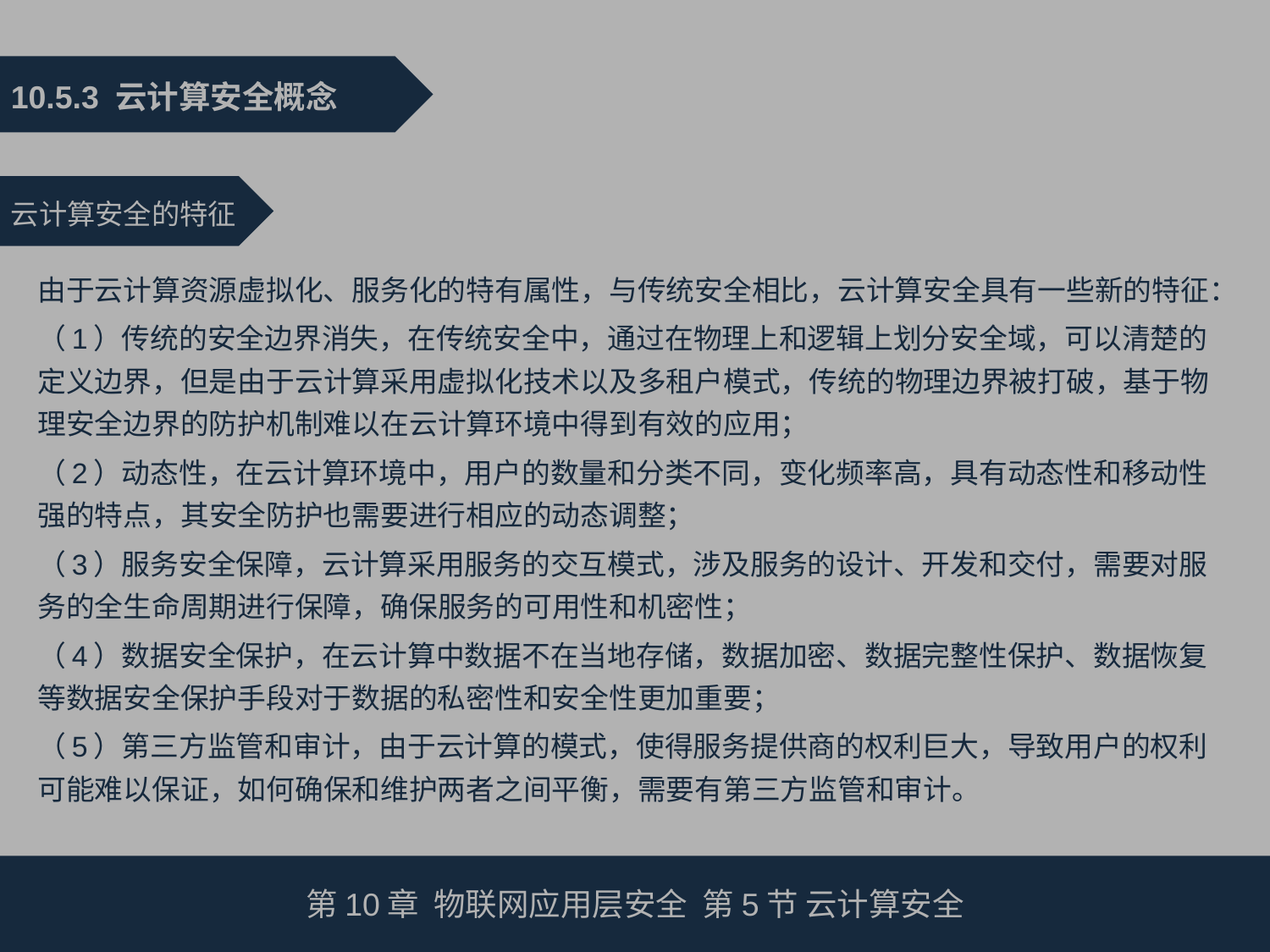

10.5.3 云计算安全概念
云计算安全的特征
由于云计算资源虚拟化、服务化的特有属性，与传统安全相比，云计算安全具有一些新的特征：
（1）传统的安全边界消失，在传统安全中，通过在物理上和逻辑上划分安全域，可以清楚的定义边界，但是由于云计算采用虚拟化技术以及多租户模式，传统的物理边界被打破，基于物理安全边界的防护机制难以在云计算环境中得到有效的应用；
（2）动态性，在云计算环境中，用户的数量和分类不同，变化频率高，具有动态性和移动性强的特点，其安全防护也需要进行相应的动态调整；
（3）服务安全保障，云计算采用服务的交互模式，涉及服务的设计、开发和交付，需要对服务的全生命周期进行保障，确保服务的可用性和机密性；
（4）数据安全保护，在云计算中数据不在当地存储，数据加密、数据完整性保护、数据恢复等数据安全保护手段对于数据的私密性和安全性更加重要；
（5）第三方监管和审计，由于云计算的模式，使得服务提供商的权利巨大，导致用户的权利可能难以保证，如何确保和维护两者之间平衡，需要有第三方监管和审计。